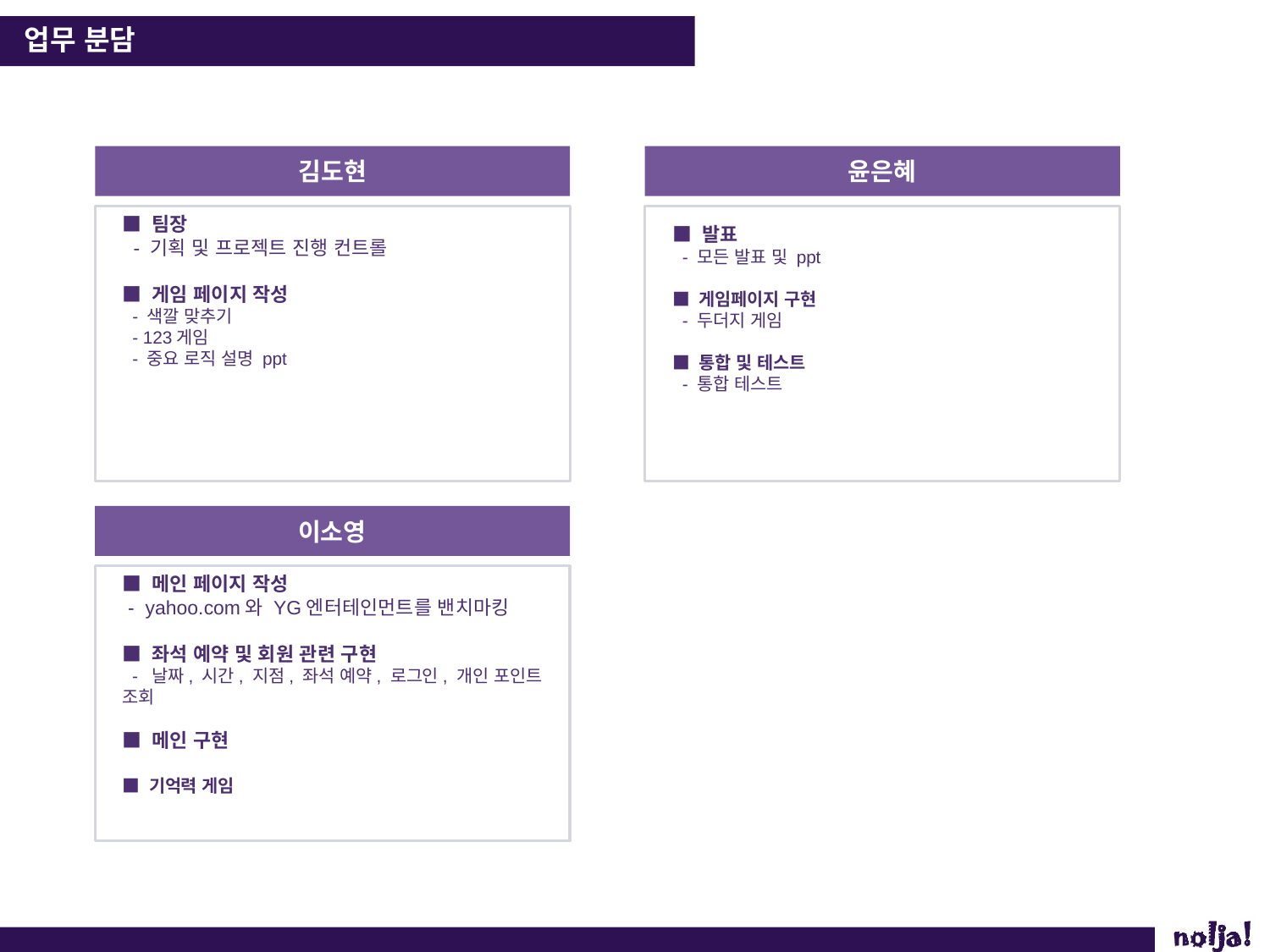

업무 분담
김도현

윤은혜

■ 팀장
  - 기획 및 프로젝트 진행 컨트롤

■ 게임 페이지 작성
  - 색깔 맞추기
  - 123게임
  - 중요 로직 설명 ppt
■ 발표
  - 모든 발표 및 ppt

■ 게임페이지 구현
  - 두더지 게임

■ 통합 및 테스트
  - 통합 테스트
이소영

■ 메인 페이지 작성
 -  yahoo.com와 YG엔터테인먼트를 밴치마킹

■ 좌석 예약 및 회원 관련 구현
  -  날짜, 시간, 지점, 좌석 예약, 로그인, 개인 포인트 조회

■ 메인 구현

■ 기억력 게임